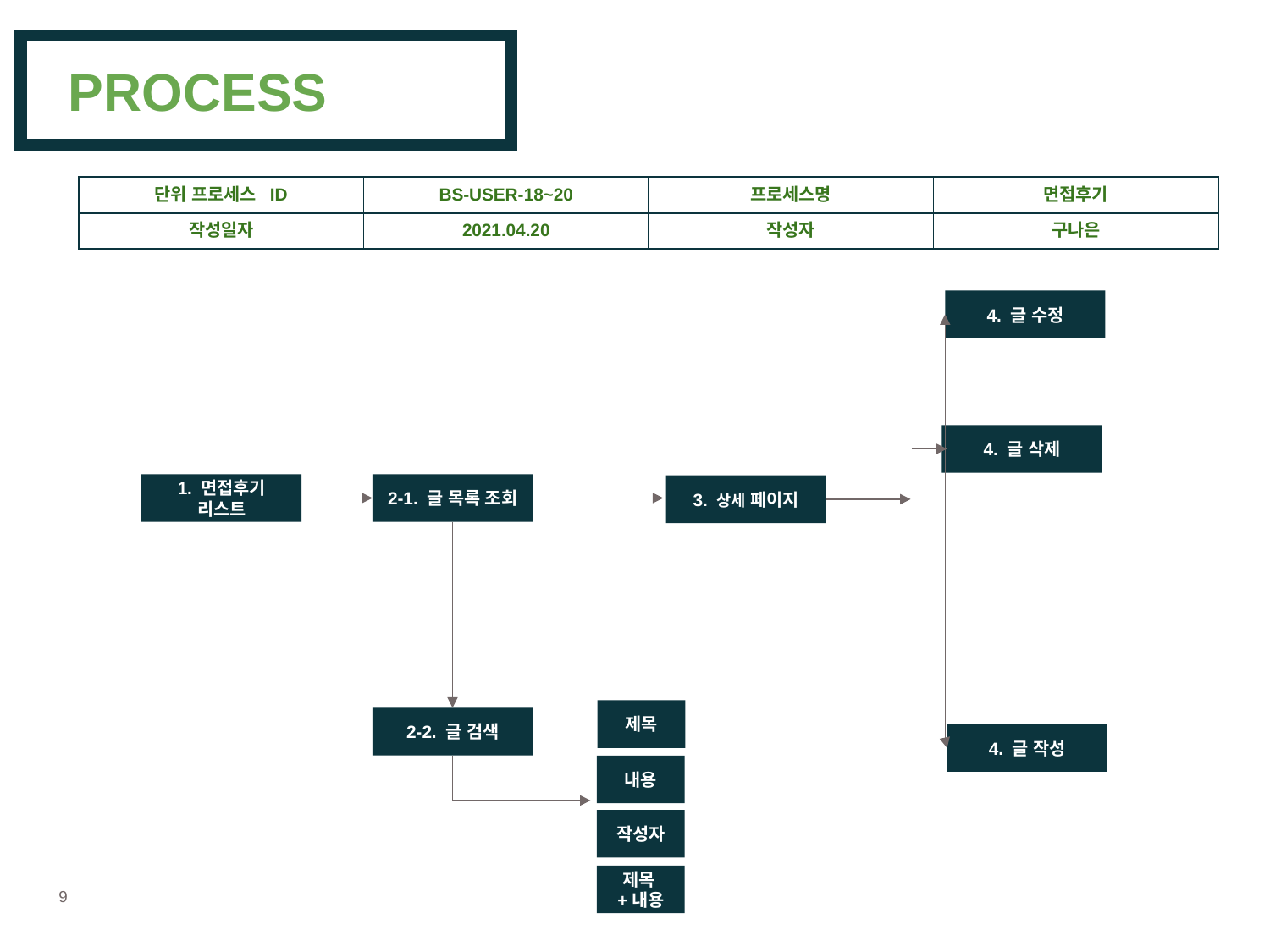

# PROCESS

| 단위 프로세스 ID | BS-USER-18~20 | 프로세스명 | 면접후기 |
| --- | --- | --- | --- |
| 작성일자 | 2021.04.20 | 작성자 | 구나은 |
4. 글 수정
4. 글 삭제
1. 면접후기 리스트
2-1. 글 목록 조회
3. 상세 페이지
제목
2-2. 글 검색
4. 글 작성
내용
작성자
제목+내용